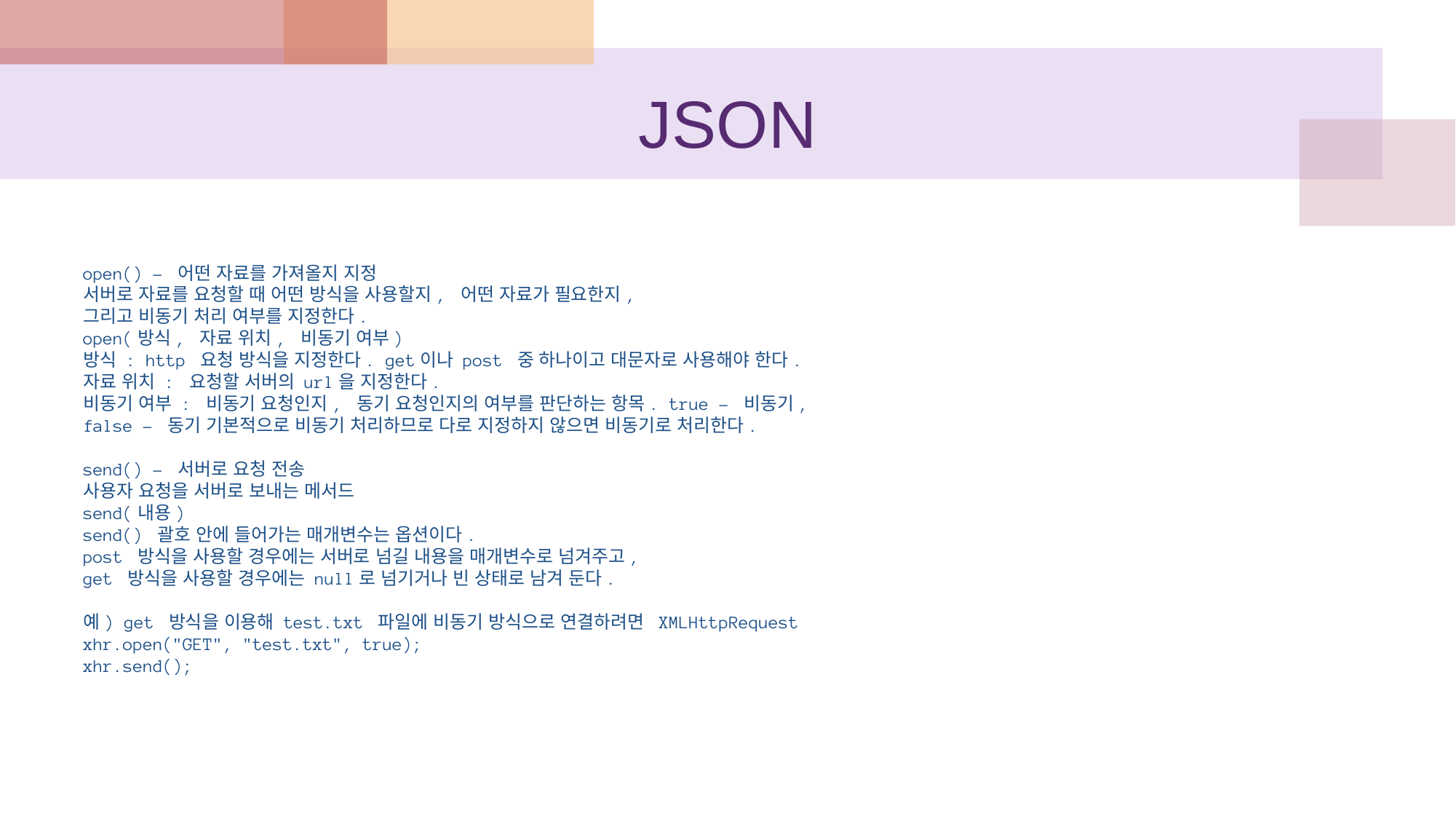

# JSON
open() - 어떤 자료를 가져올지 지정
서버로 자료를 요청할 때 어떤 방식을 사용할지, 어떤 자료가 필요한지,
그리고 비동기 처리 여부를 지정한다.
open(방식, 자료 위치, 비동기 여부)
방식 : http 요청 방식을 지정한다. get이나 post 중 하나이고 대문자로 사용해야 한다.
자료 위치 : 요청할 서버의 url을 지정한다.
비동기 여부 : 비동기 요청인지, 동기 요청인지의 여부를 판단하는 항목. true - 비동기,
false - 동기 기본적으로 비동기 처리하므로 다로 지정하지 않으면 비동기로 처리한다.
send() - 서버로 요청 전송
사용자 요청을 서버로 보내는 메서드
send(내용)
send() 괄호 안에 들어가는 매개변수는 옵션이다.
post 방식을 사용할 경우에는 서버로 넘길 내용을 매개변수로 넘겨주고,
get 방식을 사용할 경우에는 null로 넘기거나 빈 상태로 남겨 둔다.
예) get 방식을 이용해 test.txt 파일에 비동기 방식으로 연결하려면  XMLHttpRequest
xhr.open("GET", "test.txt", true);
xhr.send();